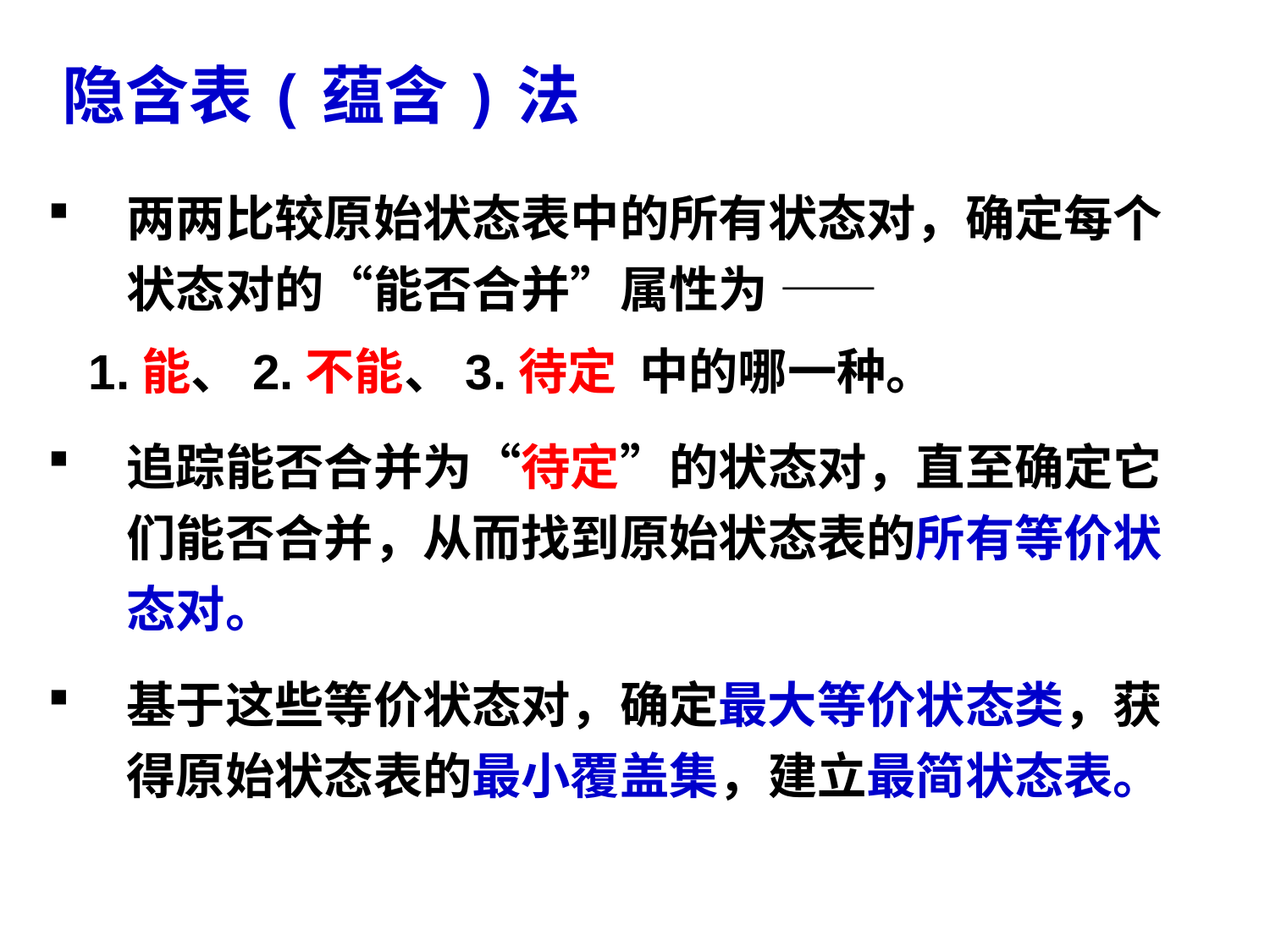

隐含表(蕴含)法
两两比较原始状态表中的所有状态对，确定每个状态对的“能否合并”属性为 ——
   1.能、2.不能、3.待定  中的哪一种。
追踪能否合并为“待定”的状态对，直至确定它们能否合并，从而找到原始状态表的所有等价状态对。
基于这些等价状态对，确定最大等价状态类，获得原始状态表的最小覆盖集，建立最简状态表。